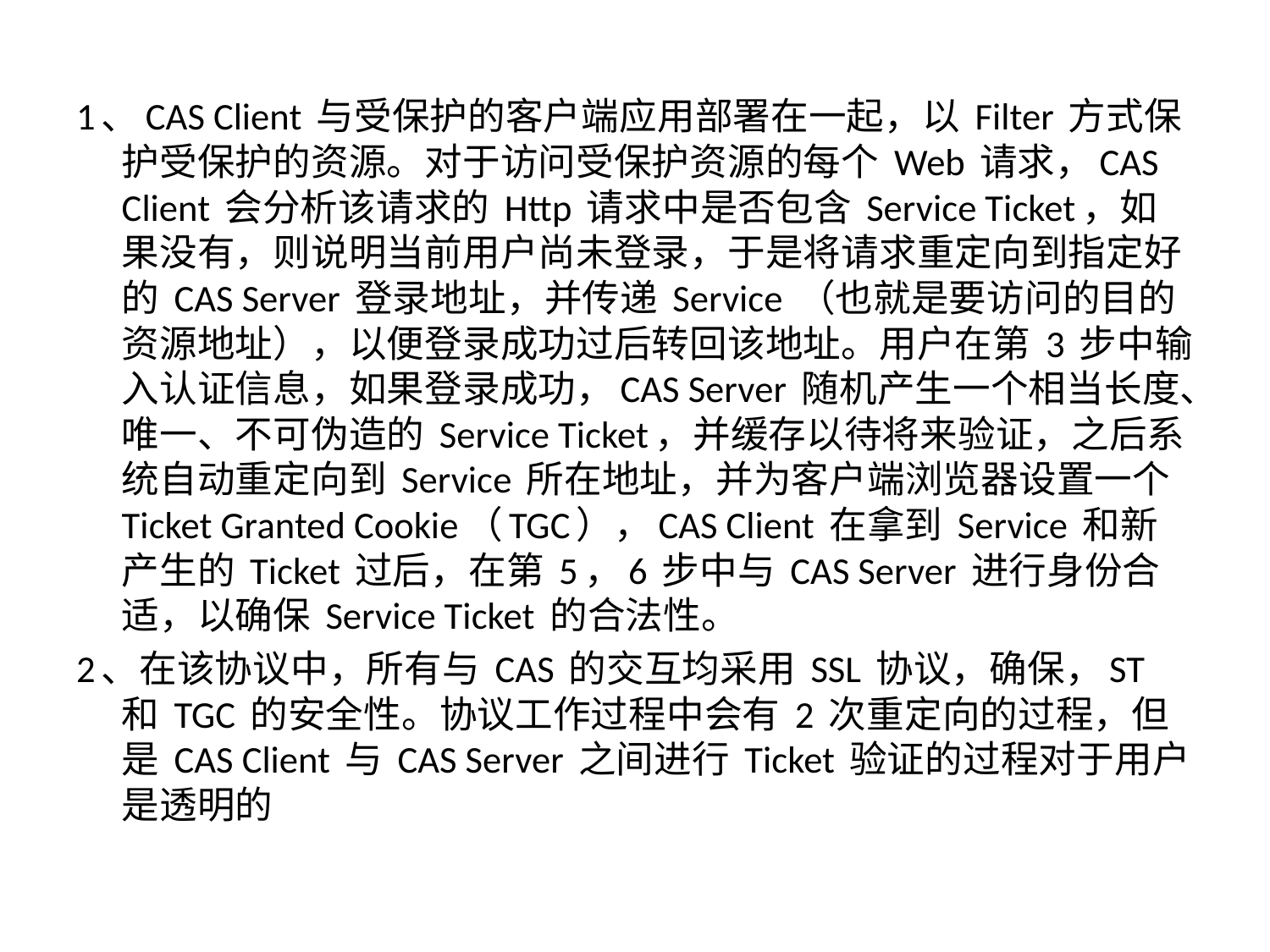

1、CAS Client 与受保护的客户端应用部署在一起，以 Filter 方式保护受保护的资源。对于访问受保护资源的每个 Web 请求，CAS Client 会分析该请求的 Http 请求中是否包含 Service Ticket，如果没有，则说明当前用户尚未登录，于是将请求重定向到指定好的 CAS Server 登录地址，并传递 Service （也就是要访问的目的资源地址），以便登录成功过后转回该地址。用户在第 3 步中输入认证信息，如果登录成功，CAS Server 随机产生一个相当长度、唯一、不可伪造的 Service Ticket，并缓存以待将来验证，之后系统自动重定向到 Service 所在地址，并为客户端浏览器设置一个 Ticket Granted Cookie（TGC），CAS Client 在拿到 Service 和新产生的 Ticket 过后，在第 5，6 步中与 CAS Server 进行身份合适，以确保 Service Ticket 的合法性。
2、在该协议中，所有与 CAS 的交互均采用 SSL 协议，确保，ST 和 TGC 的安全性。协议工作过程中会有 2 次重定向的过程，但是 CAS Client 与 CAS Server 之间进行 Ticket 验证的过程对于用户是透明的